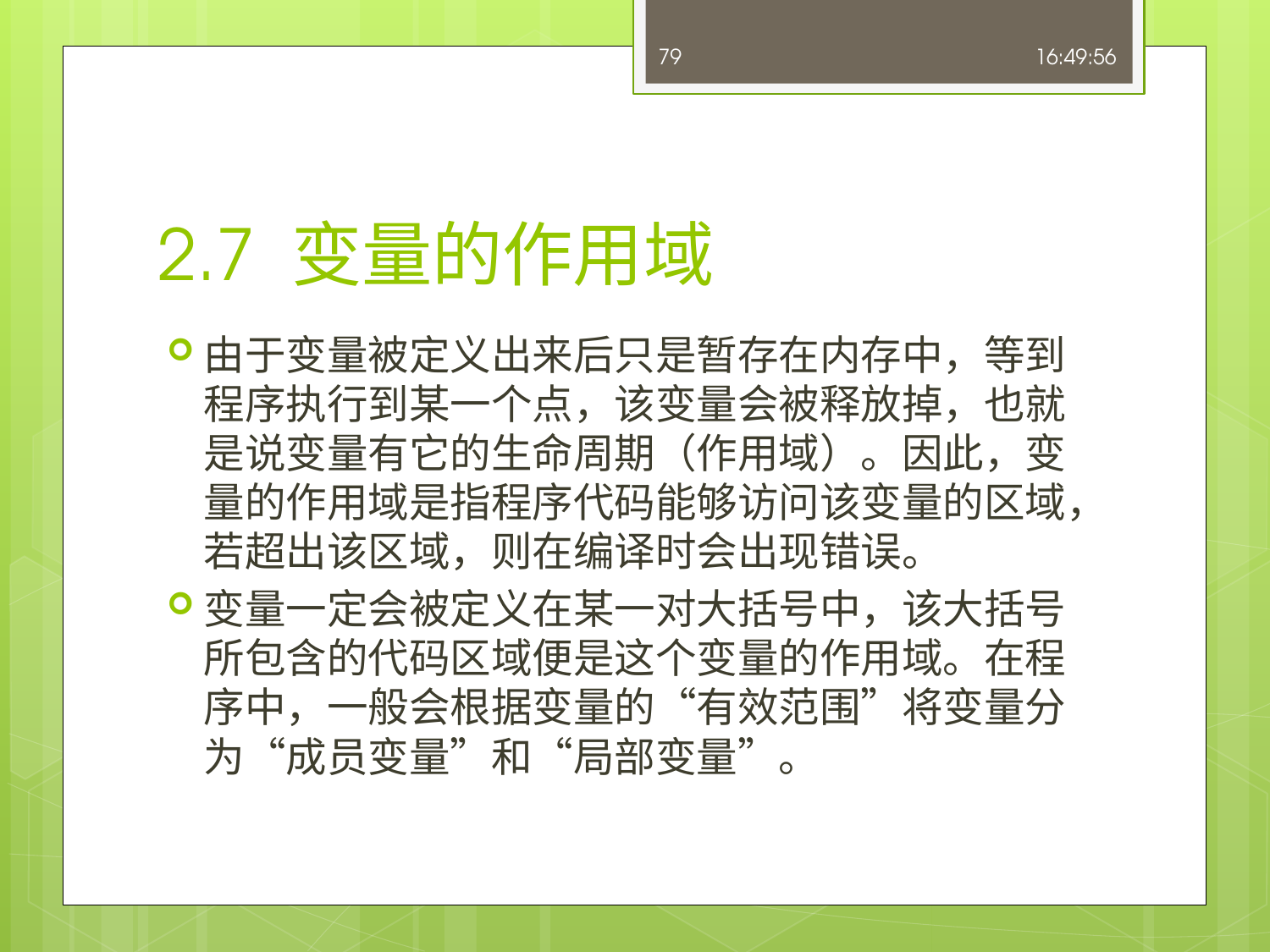

79
16:49:56
# 2.7 变量的作用域
由于变量被定义出来后只是暂存在内存中，等到程序执行到某一个点，该变量会被释放掉，也就是说变量有它的生命周期（作用域）。因此，变量的作用域是指程序代码能够访问该变量的区域，若超出该区域，则在编译时会出现错误。
变量一定会被定义在某一对大括号中，该大括号所包含的代码区域便是这个变量的作用域。在程序中，一般会根据变量的“有效范围”将变量分为“成员变量”和“局部变量”。